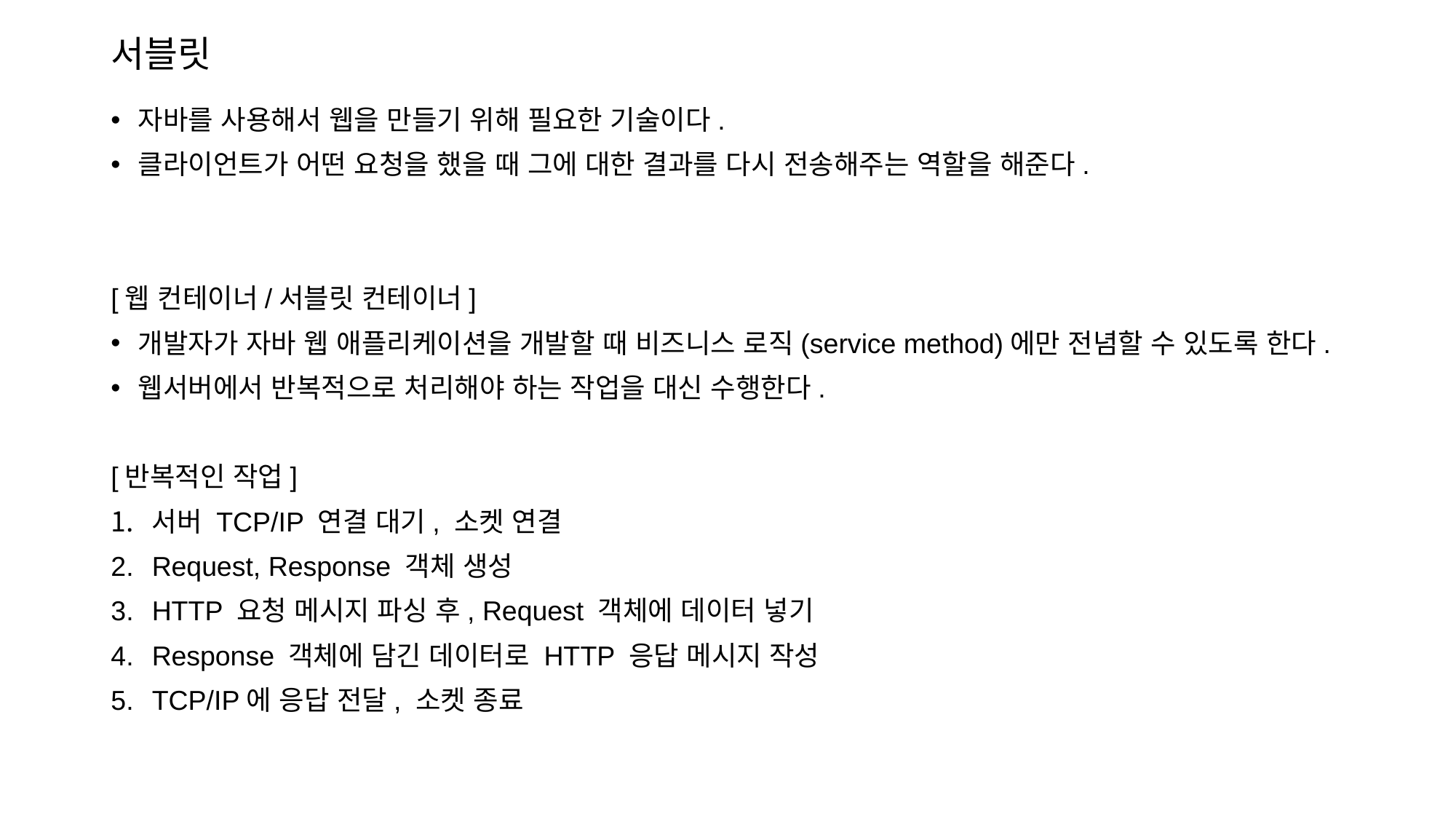

# 서블릿
자바를 사용해서 웹을 만들기 위해 필요한 기술이다.
클라이언트가 어떤 요청을 했을 때 그에 대한 결과를 다시 전송해주는 역할을 해준다.

[웹 컨테이너/서블릿 컨테이너]
개발자가 자바 웹 애플리케이션을 개발할 때 비즈니스 로직(service method)에만 전념할 수 있도록 한다.
웹서버에서 반복적으로 처리해야 하는 작업을 대신 수행한다.

[반복적인 작업]
서버 TCP/IP 연결 대기, 소켓 연결
Request, Response 객체 생성
HTTP 요청 메시지 파싱 후, Request 객체에 데이터 넣기
Response 객체에 담긴 데이터로 HTTP 응답 메시지 작성
TCP/IP에 응답 전달, 소켓 종료